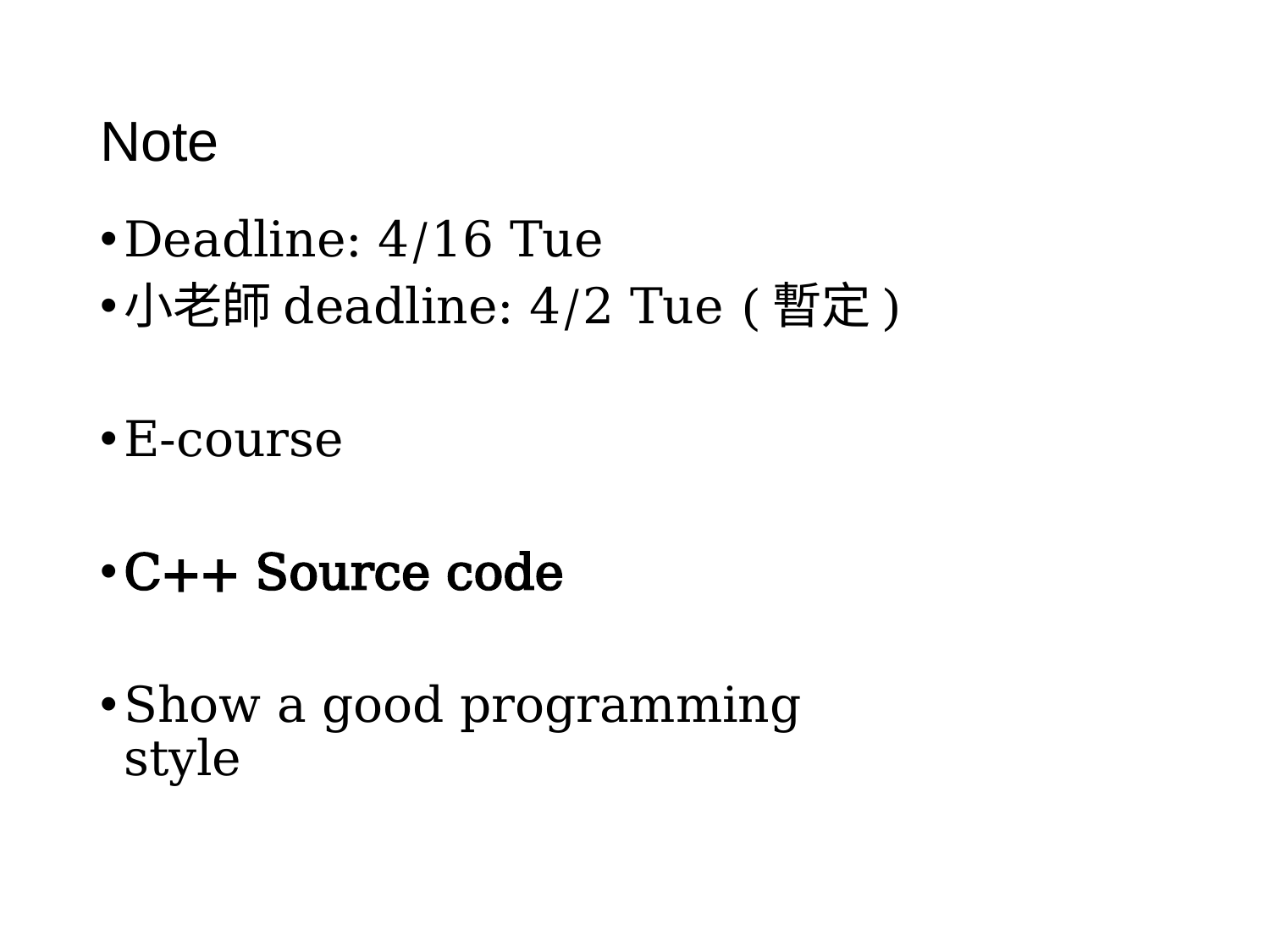

# Note
Deadline: 4/16 Tue
小老師deadline: 4/2 Tue (暫定)

E-course

C++ Source code

Show a good programming style